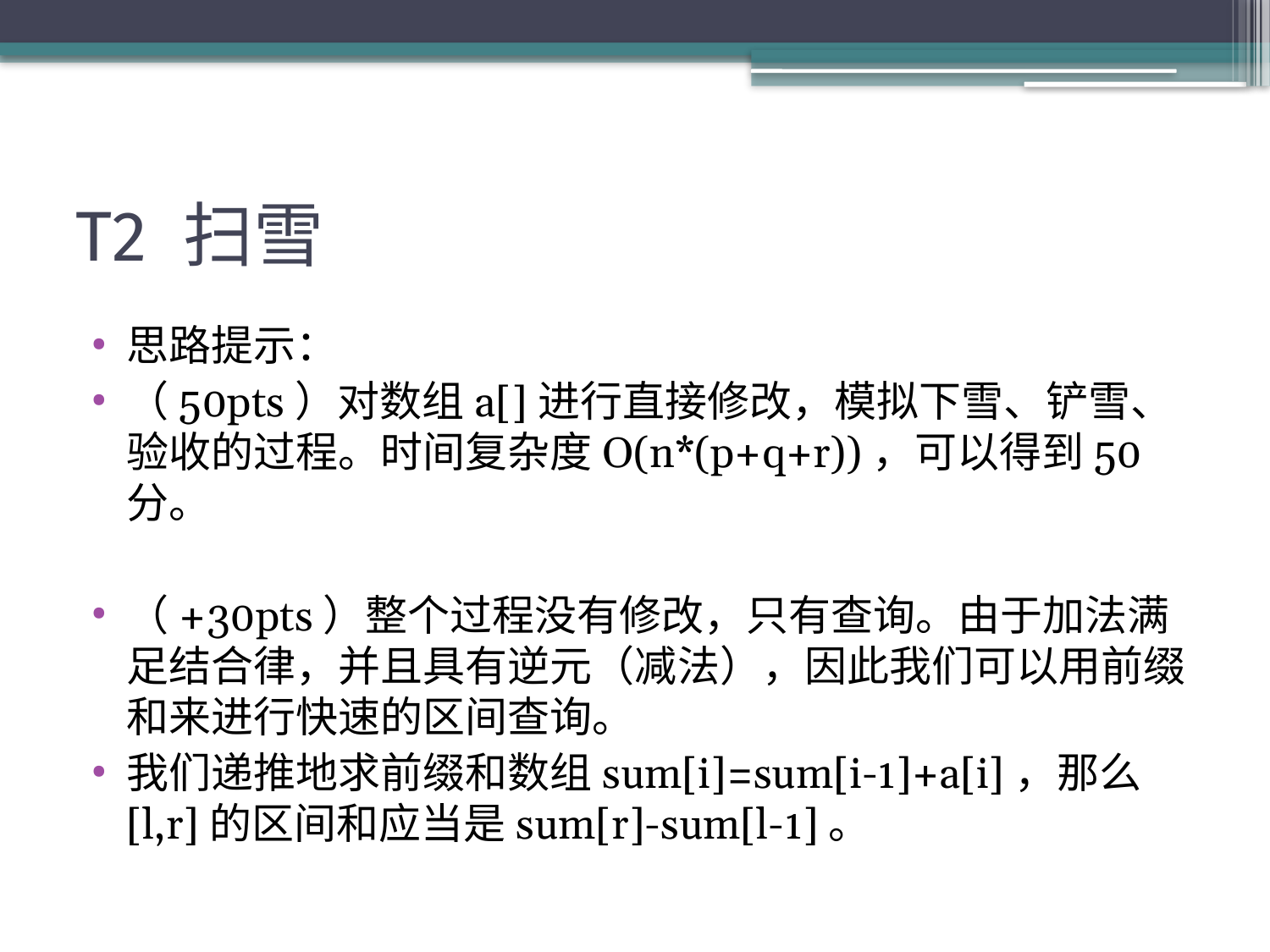

# T2 扫雪
思路提示：
（50pts）对数组a[]进行直接修改，模拟下雪、铲雪、验收的过程。时间复杂度O(n*(p+q+r))，可以得到50分。

（+30pts）整个过程没有修改，只有查询。由于加法满足结合律，并且具有逆元（减法），因此我们可以用前缀和来进行快速的区间查询。
我们递推地求前缀和数组sum[i]=sum[i-1]+a[i]，那么[l,r]的区间和应当是sum[r]-sum[l-1]。